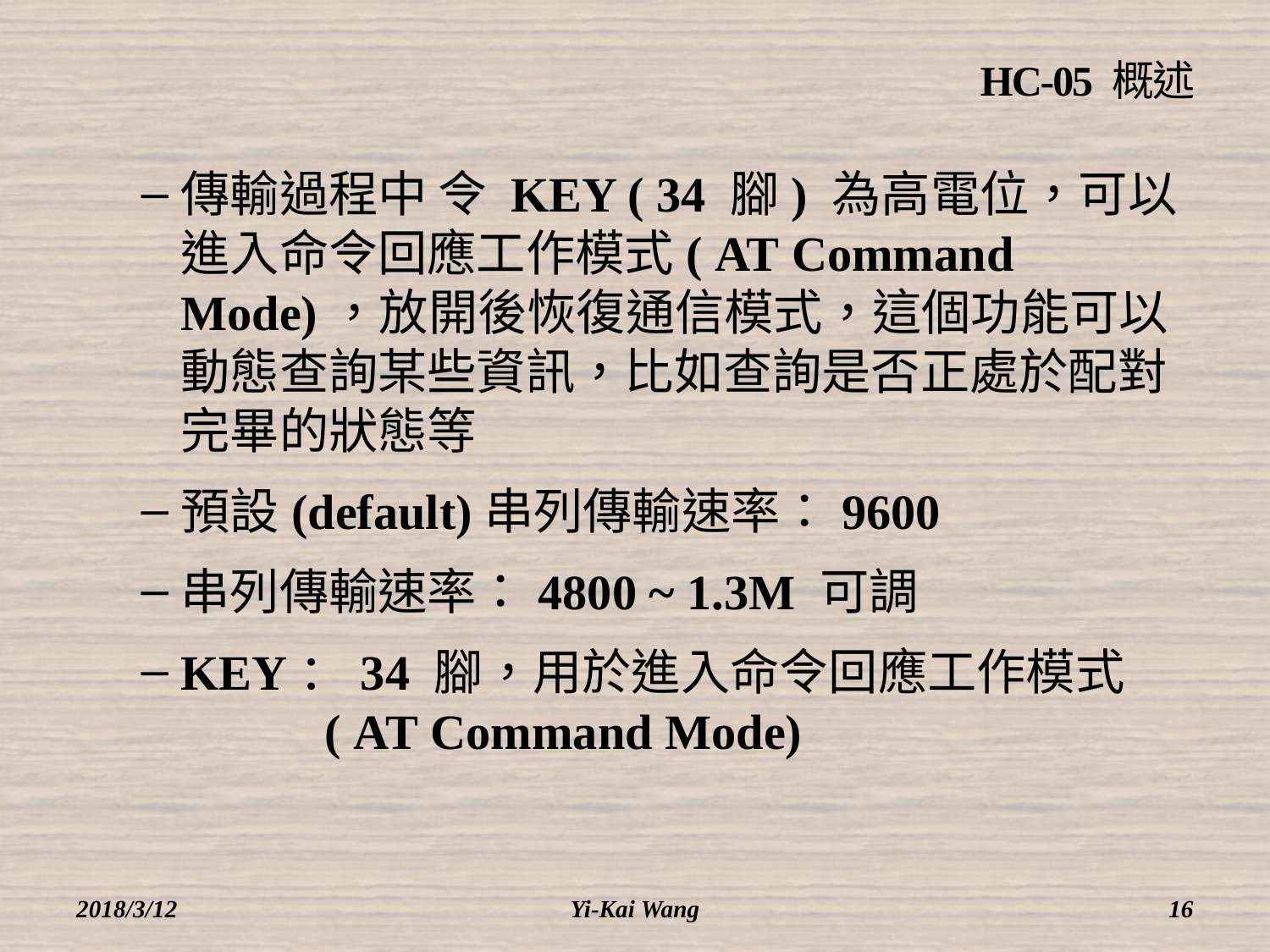

# HC-05 概述
傳輸過程中 令 KEY ( 34 腳) 為高電位，可以進入命令回應工作模式( AT Command Mode)，放開後恢復通信模式，這個功能可以動態查詢某些資訊，比如查詢是否正處於配對完畢的狀態等
預設(default)串列傳輸速率：9600
串列傳輸速率：4800 ~ 1.3M 可調
KEY：34 腳，用於進入命令回應工作模式
            ( AT Command Mode)
2018/3/12
Yi-Kai Wang
16